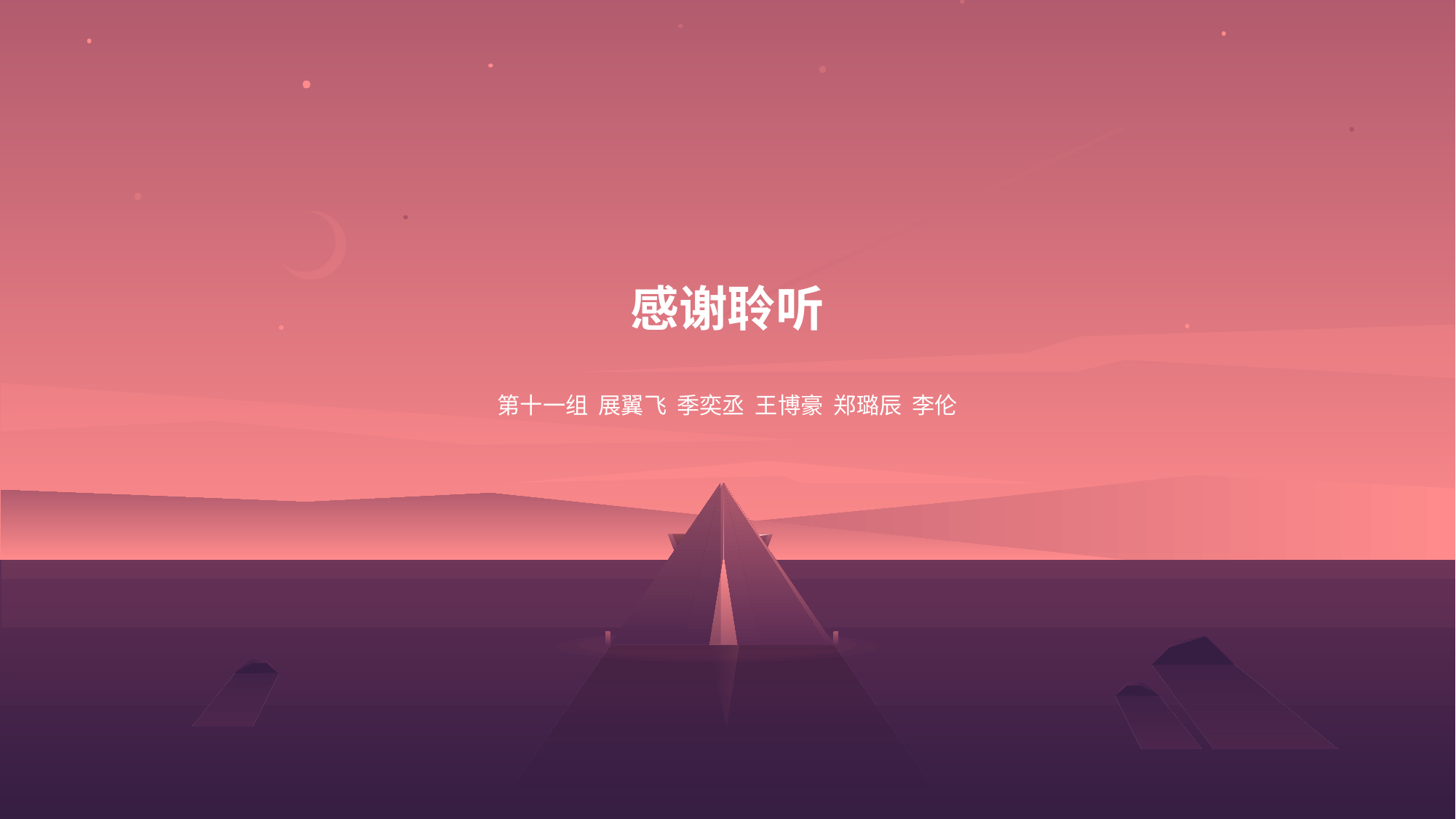

# 感谢聆听
第十一组  展翼飞  季奕丞  王博豪  郑璐辰  李伦